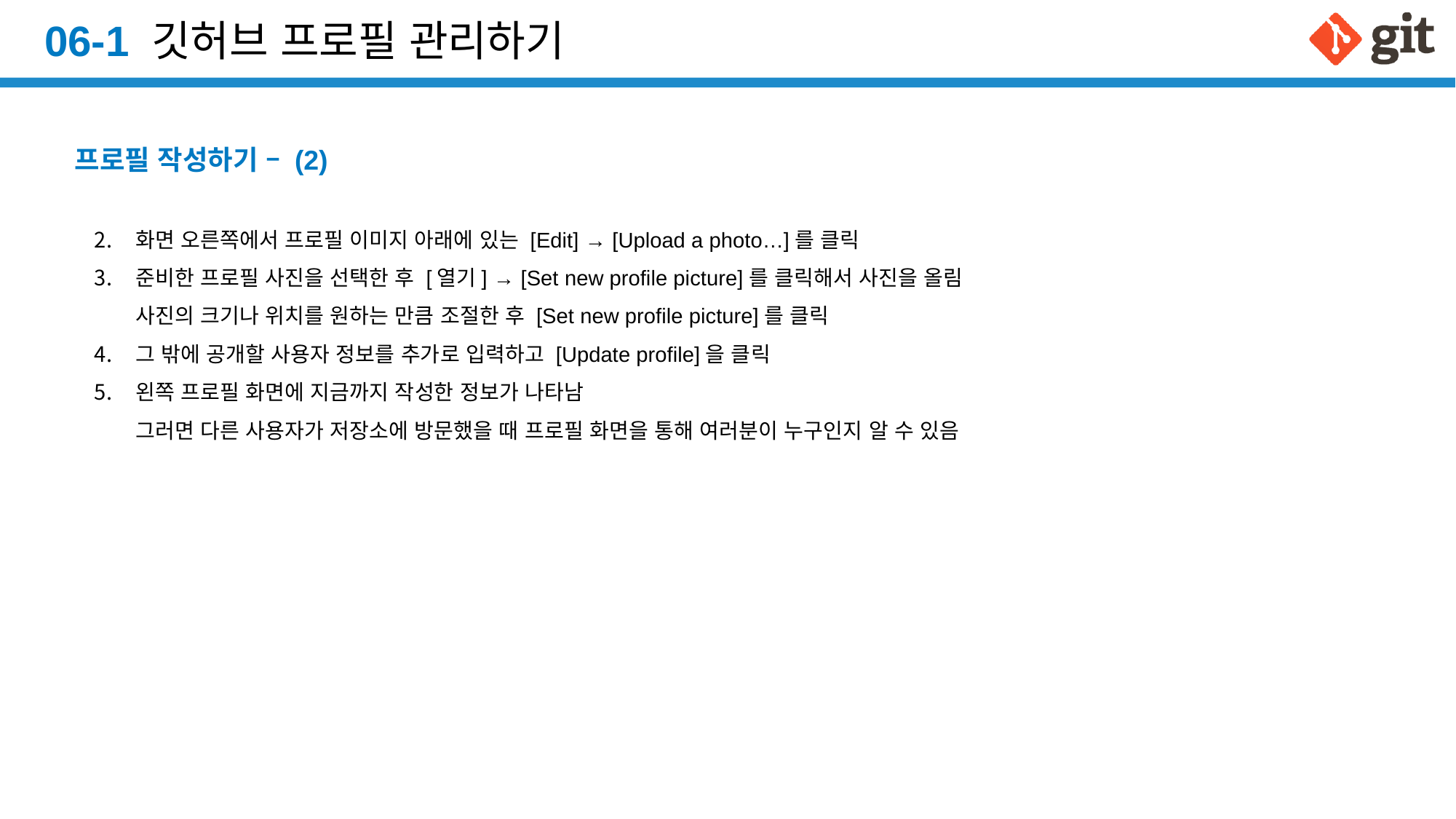

# 06-1 깃허브 프로필 관리하기
프로필 작성하기 – (2)
화면 오른쪽에서 프로필 이미지 아래에 있는 [Edit] → [Upload a photo…]를 클릭
준비한 프로필 사진을 선택한 후 [열기] → [Set new profile picture]를 클릭해서 사진을 올림
사진의 크기나 위치를 원하는 만큼 조절한 후 [Set new profile picture]를 클릭
그 밖에 공개할 사용자 정보를 추가로 입력하고 [Update profile]을 클릭
왼쪽 프로필 화면에 지금까지 작성한 정보가 나타남
그러면 다른 사용자가 저장소에 방문했을 때 프로필 화면을 통해 여러분이 누구인지 알 수 있음